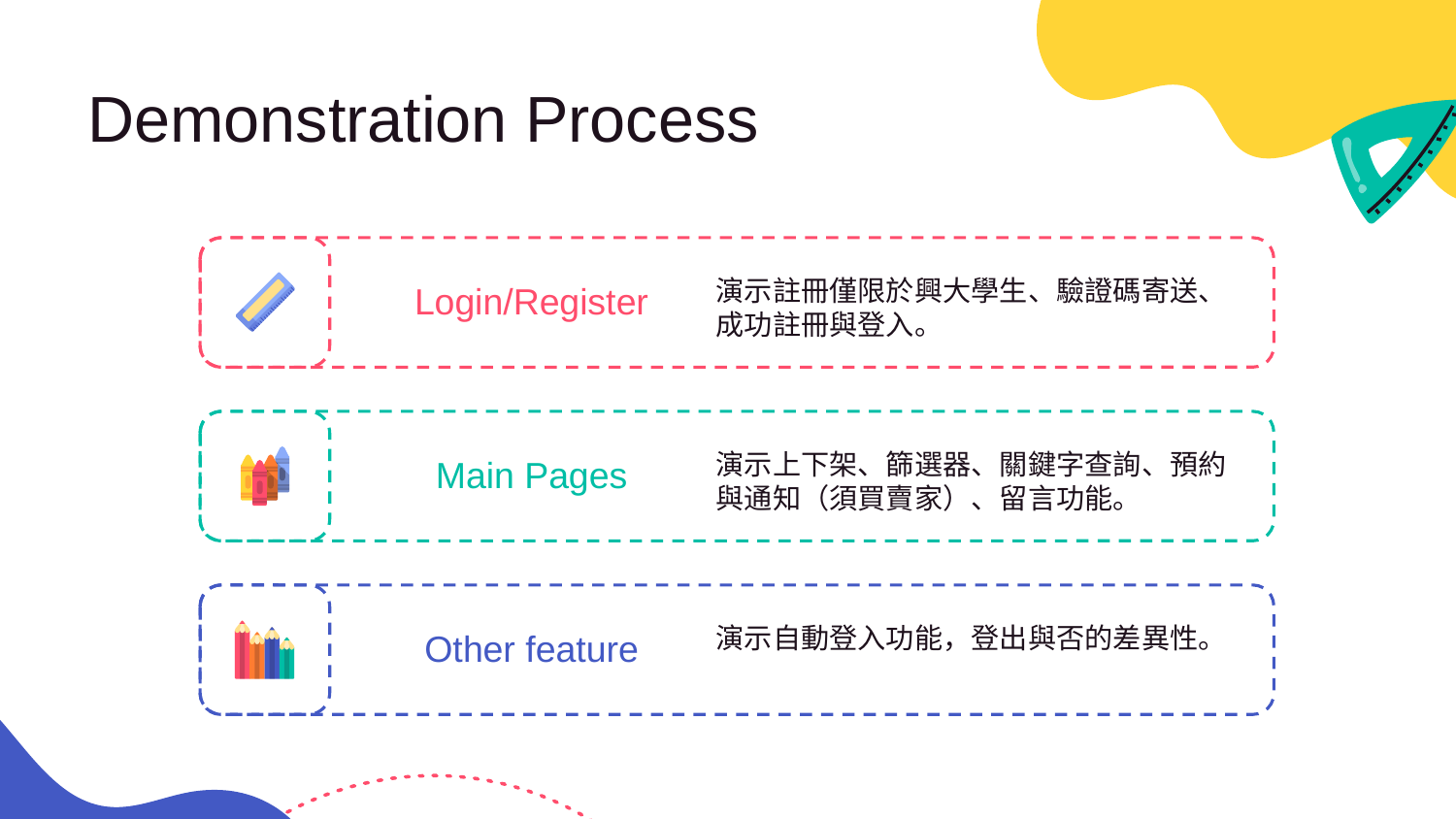

# Demonstration Process

演示註冊僅限於興大學生、驗證碼寄送、成功註冊與登入。
Login/Register

演示上下架、篩選器、關鍵字查詢、預約與通知（須買賣家）、留言功能。
Main Pages

演示自動登入功能，登出與否的差異性。
Other feature